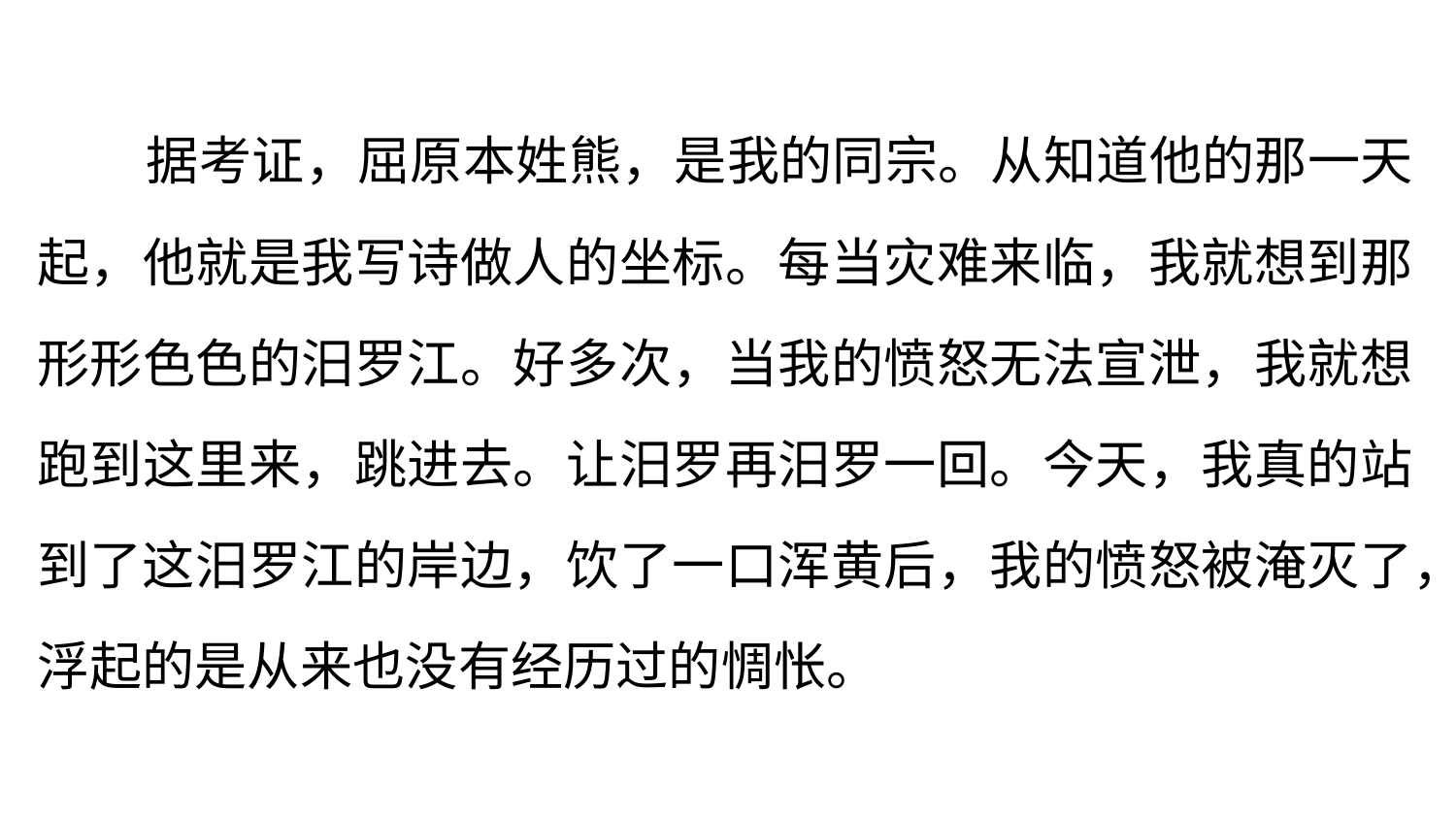

据考证，屈原本姓熊，是我的同宗。从知道他的那一天起，他就是我写诗做人的坐标。每当灾难来临，我就想到那形形色色的汨罗江。好多次，当我的愤怒无法宣泄，我就想跑到这里来，跳进去。让汨罗再汨罗一回。今天，我真的站到了这汨罗江的岸边，饮了一口浑黄后，我的愤怒被淹灭了，浮起的是从来也没有经历过的惆怅。